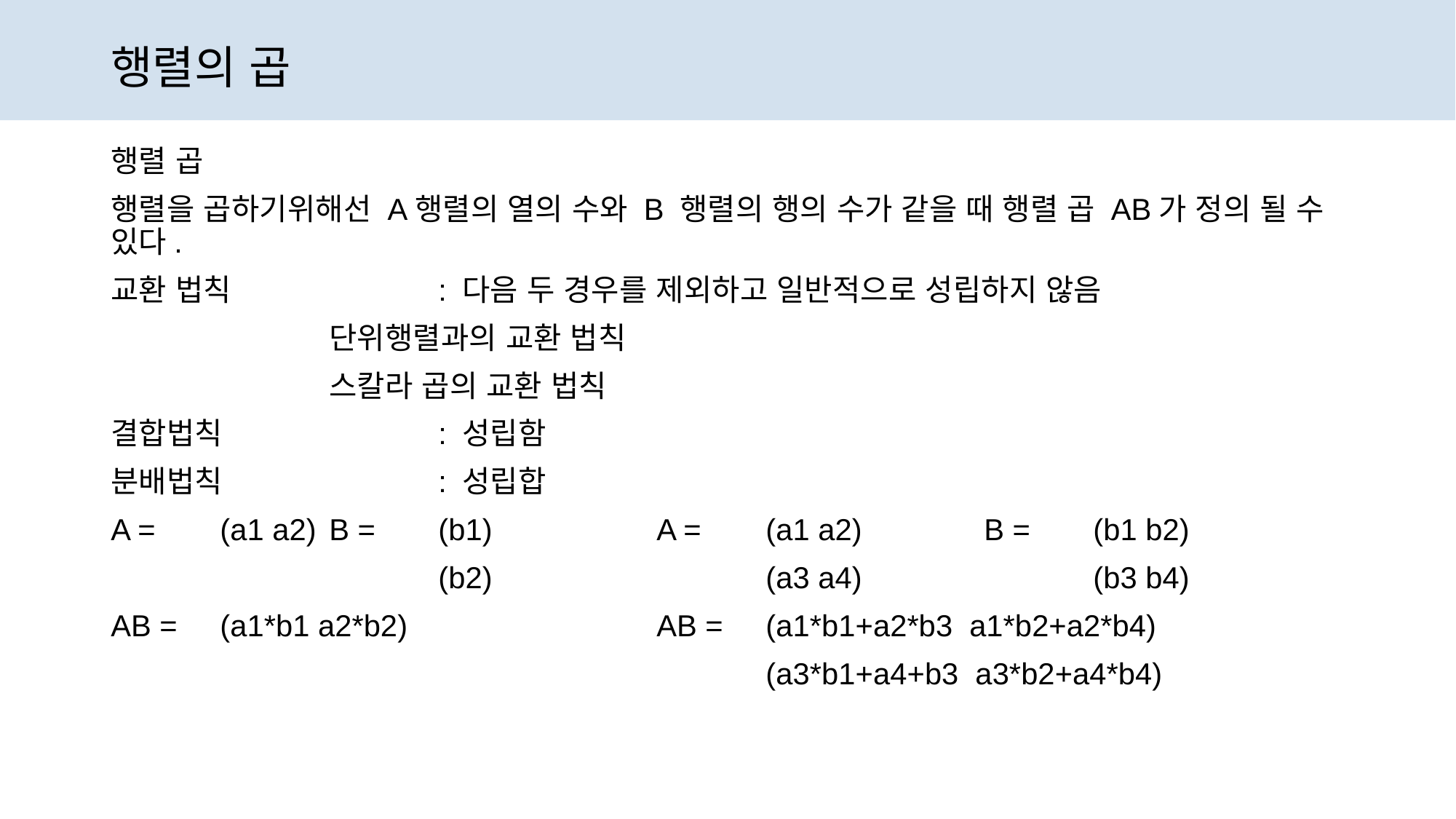

# 행렬의 곱
행렬 곱
행렬을 곱하기위해선 A행렬의 열의 수와 B 행렬의 행의 수가 같을 때 행렬 곱 AB가 정의 될 수 있다.
교환 법칙		: 다음 두 경우를 제외하고 일반적으로 성립하지 않음
		단위행렬과의 교환 법칙
		스칼라 곱의 교환 법칙
결합법칙		: 성립함
분배법칙		: 성립합
A = 	(a1 a2)	B =	(b1)		A =	(a1 a2) 		B = 	(b1 b2)
			(b2)			(a3 a4)			(b3 b4)
AB = 	(a1*b1 a2*b2)			AB =	(a1*b1+a2*b3  a1*b2+a2*b4)
						(a3*b1+a4+b3  a3*b2+a4*b4)